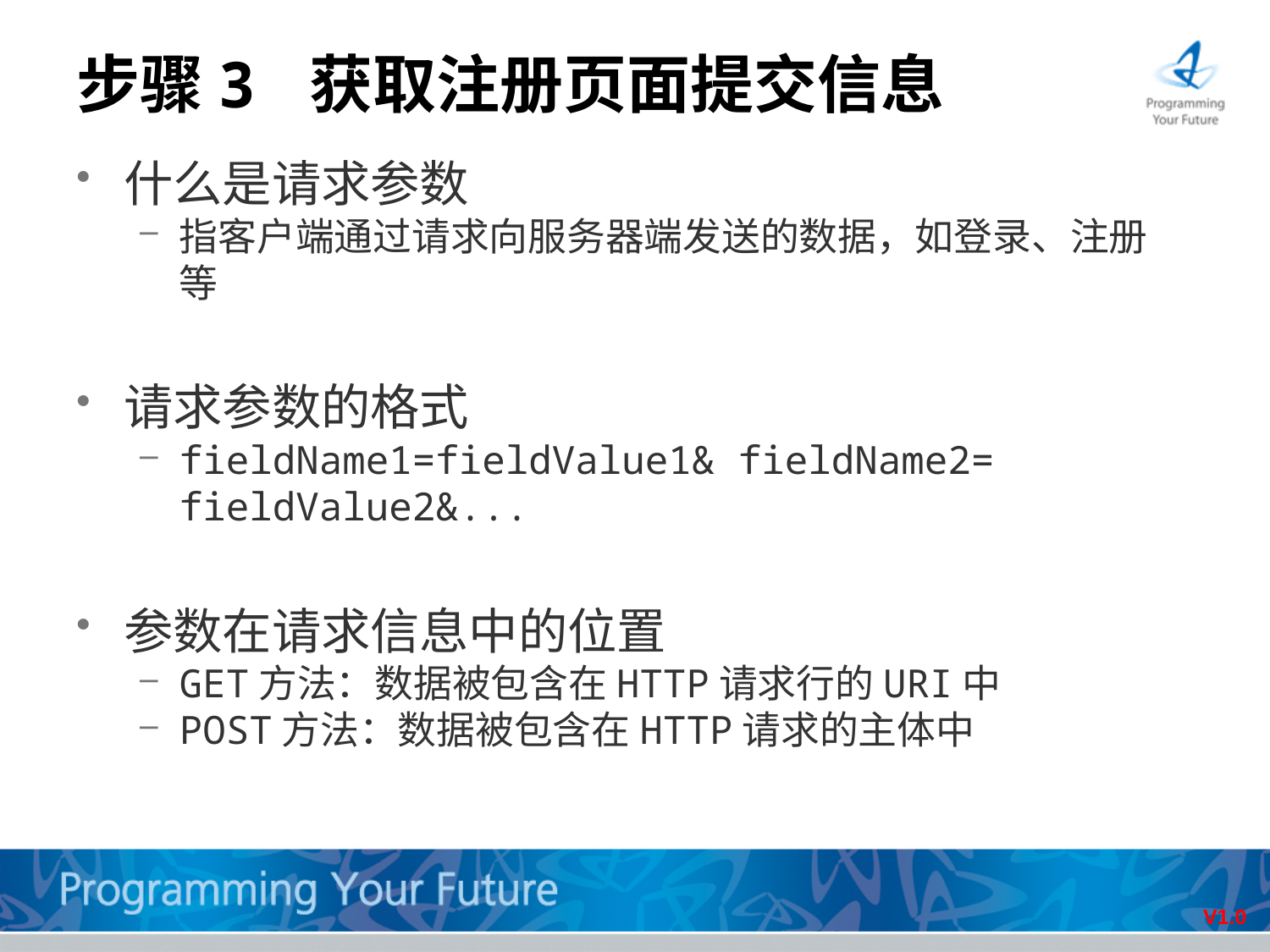

# 步骤3 获取注册页面提交信息
什么是请求参数
指客户端通过请求向服务器端发送的数据，如登录、注册等

请求参数的格式
fieldName1=fieldValue1& fieldName2= fieldValue2&...

参数在请求信息中的位置
GET方法：数据被包含在HTTP请求行的URI中
POST方法：数据被包含在HTTP请求的主体中